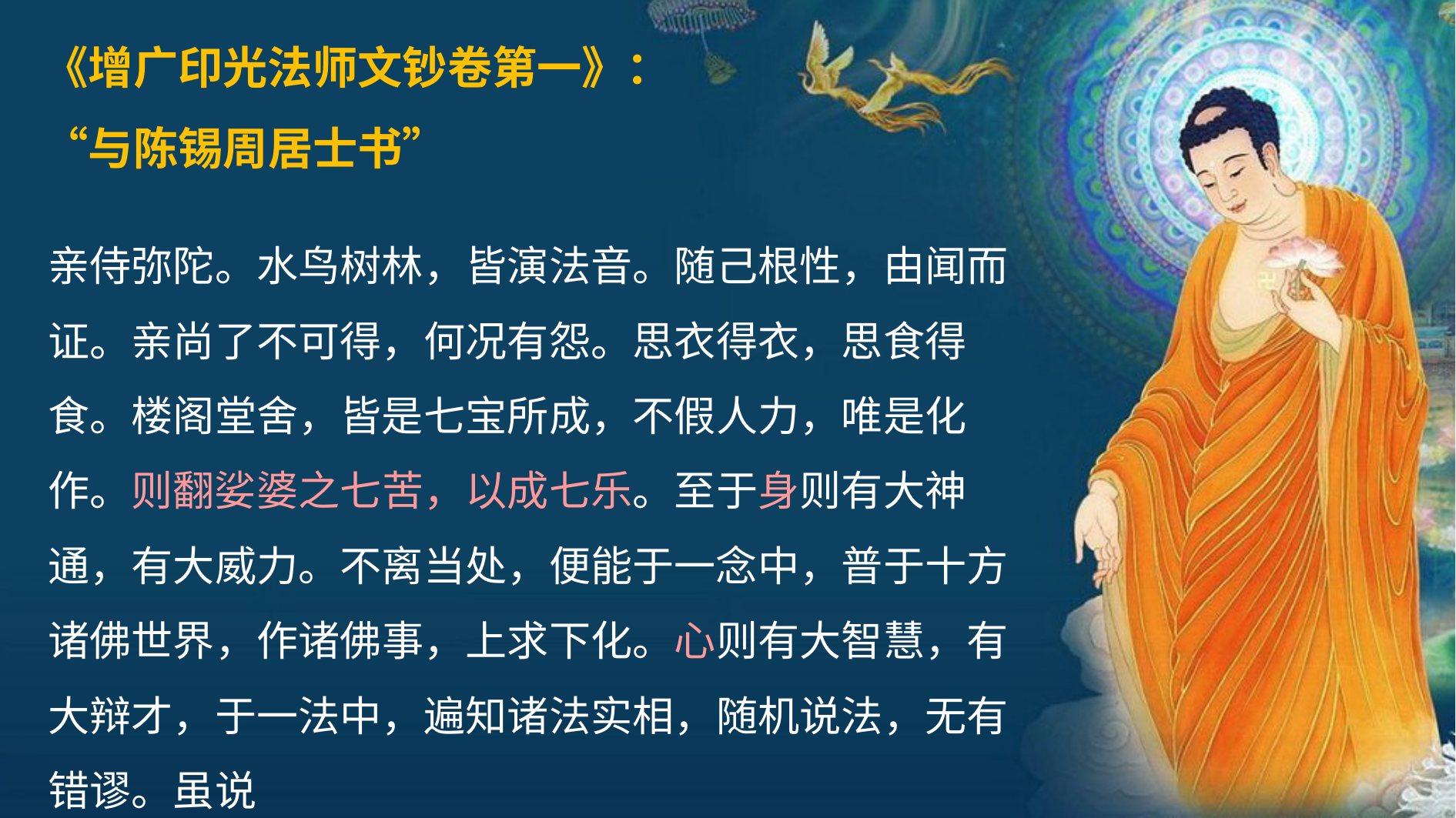

《增广印光法师文钞卷第一》：“与陈锡周居士书”
亲侍弥陀。水鸟树林，皆演法音。随己根性，由闻而证。亲尚了不可得，何况有怨。思衣得衣，思食得食。楼阁堂舍，皆是七宝所成，不假人力，唯是化作。则翻娑婆之七苦，以成七乐。至于身则有大神通，有大威力。不离当处，便能于一念中，普于十方诸佛世界，作诸佛事，上求下化。心则有大智慧，有大辩才，于一法中，遍知诸法实相，随机说法，无有错谬。虽说